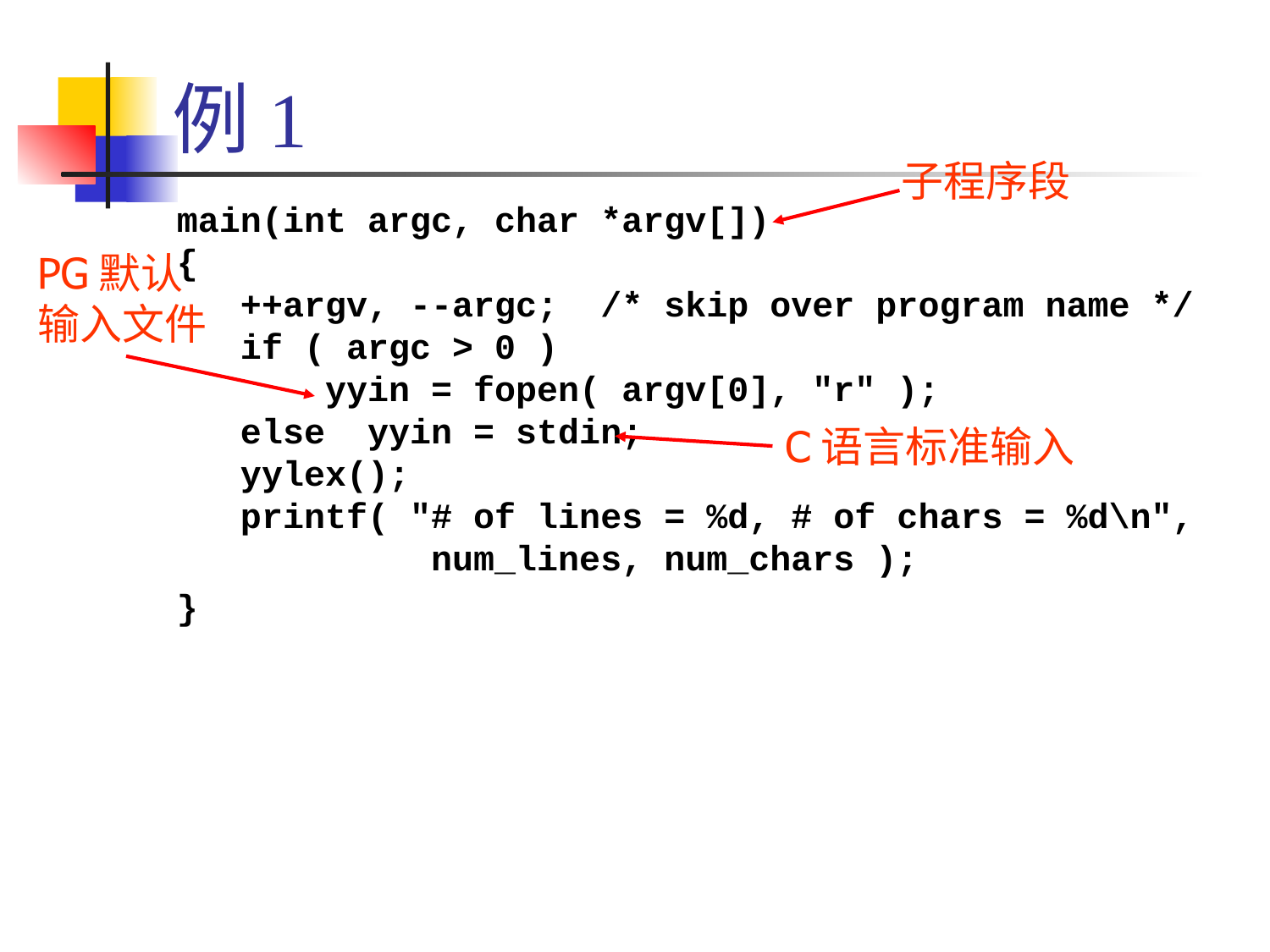

# 例1
子程序段
main(int argc, char *argv[])
{
   ++argv, --argc;  /* skip over program name */
   if ( argc > 0 )
       yyin = fopen( argv[0], "r" );
   else  yyin = stdin;
   yylex();
   printf( "# of lines = %d, # of chars = %d\n",
            num_lines, num_chars );
}

PG默认
输入文件

C语言标准输入